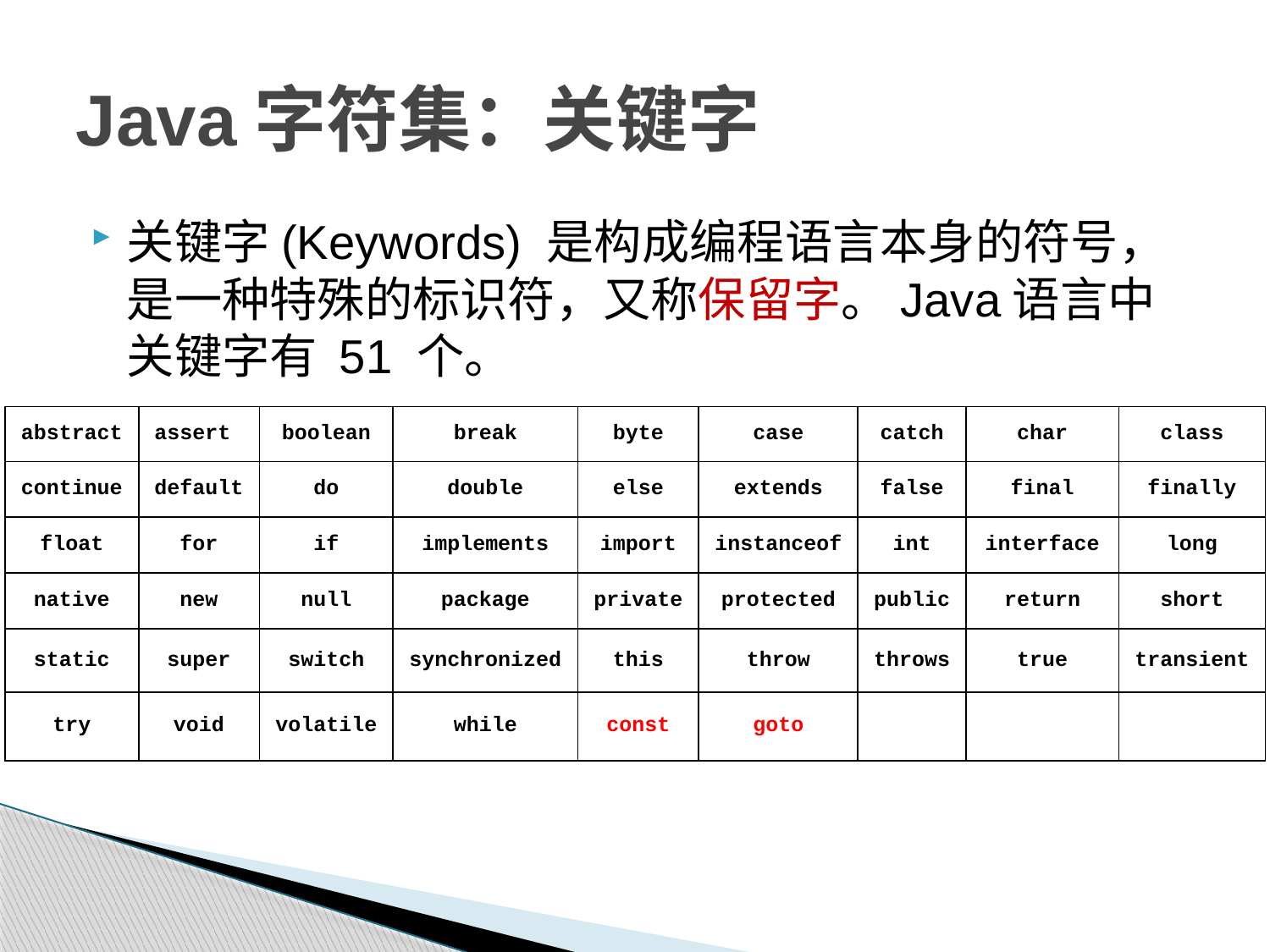

# Java字符集：关键字
关键字(Keywords) 是构成编程语言本身的符号，是一种特殊的标识符，又称保留字。Java语言中关键字有 51 个。

| abstract | assert | boolean | break | byte | case | catch | char | class |
| --- | --- | --- | --- | --- | --- | --- | --- | --- |
| continue | default | do | double | else | extends | false | final | finally |
| float | for | if | implements | import | instanceof | int | interface | long |
| native | new | null | package | private | protected | public | return | short |
| static | super | switch | synchronized | this | throw | throws | true | transient |
| try | void | volatile | while | const | goto |  |  |  |